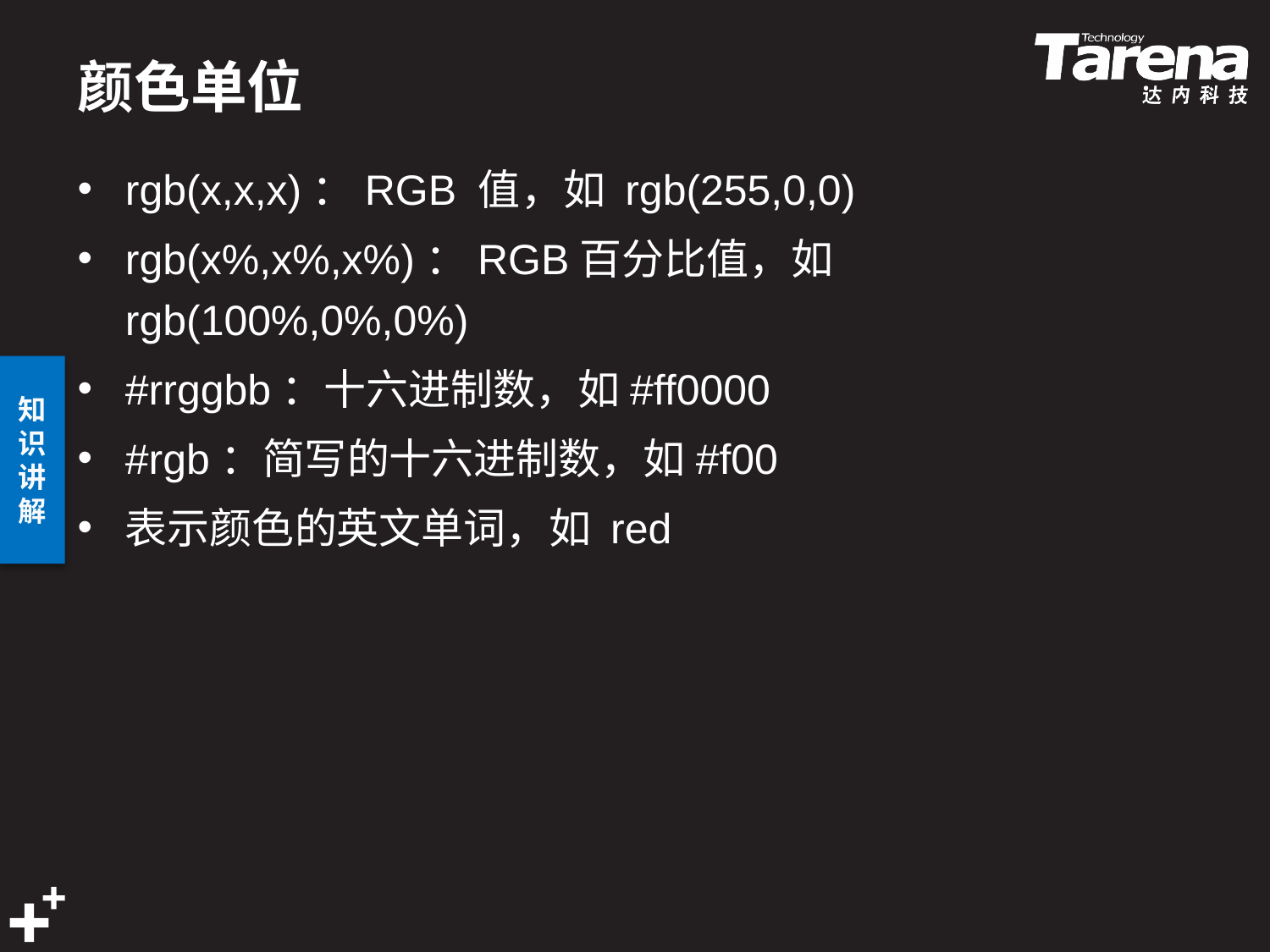

# 颜色单位
rgb(x,x,x)：RGB 值，如 rgb(255,0,0)
rgb(x%,x%,x%)：RGB百分比值，如rgb(100%,0%,0%)
#rrggbb：十六进制数，如#ff0000
#rgb：简写的十六进制数，如#f00
表示颜色的英文单词，如 red